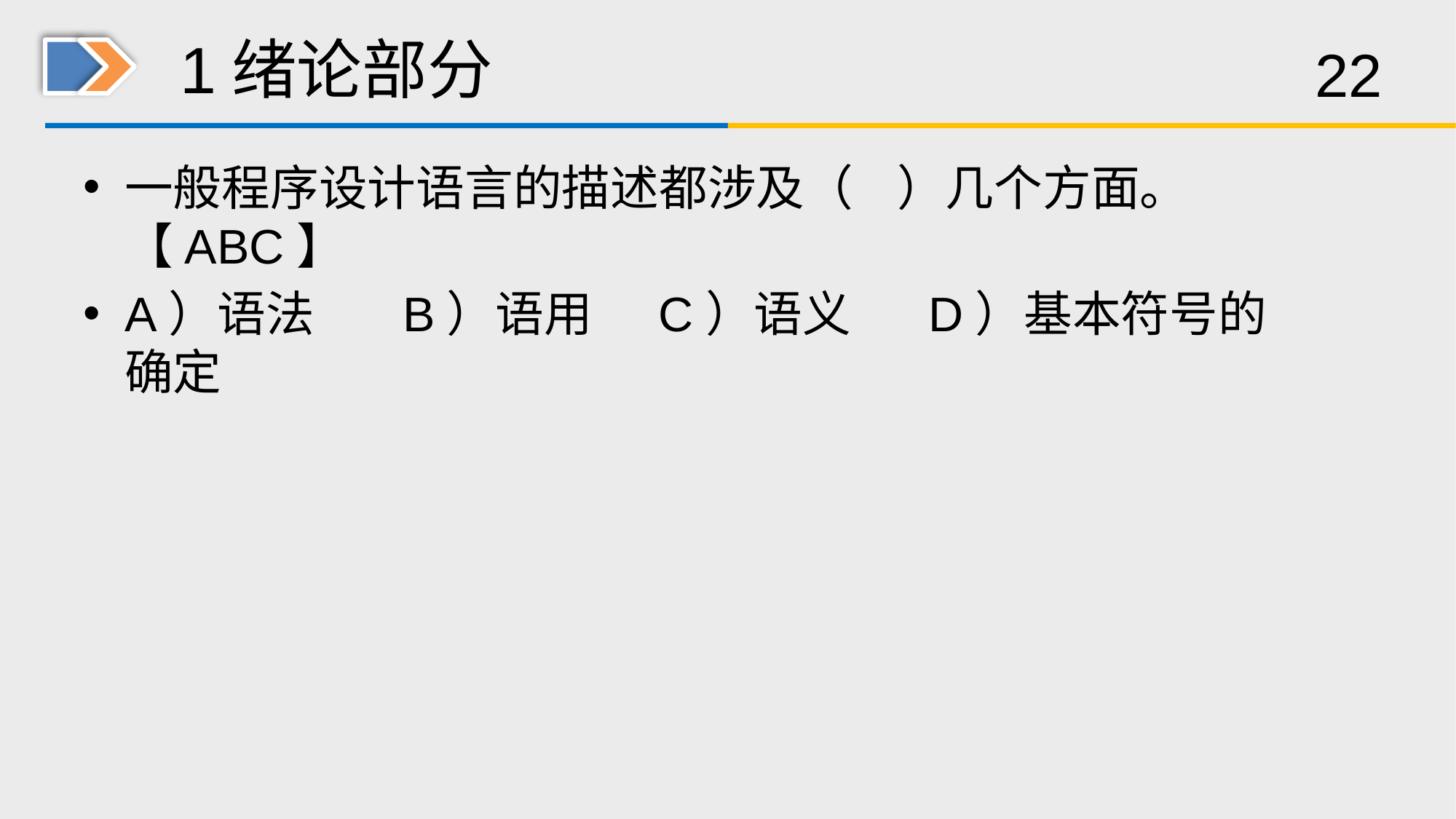

# 1绪论部分
22
一般程序设计语言的描述都涉及（    ）几个方面。【ABC】
A）语法       B）语用     C）语义      D）基本符号的确定